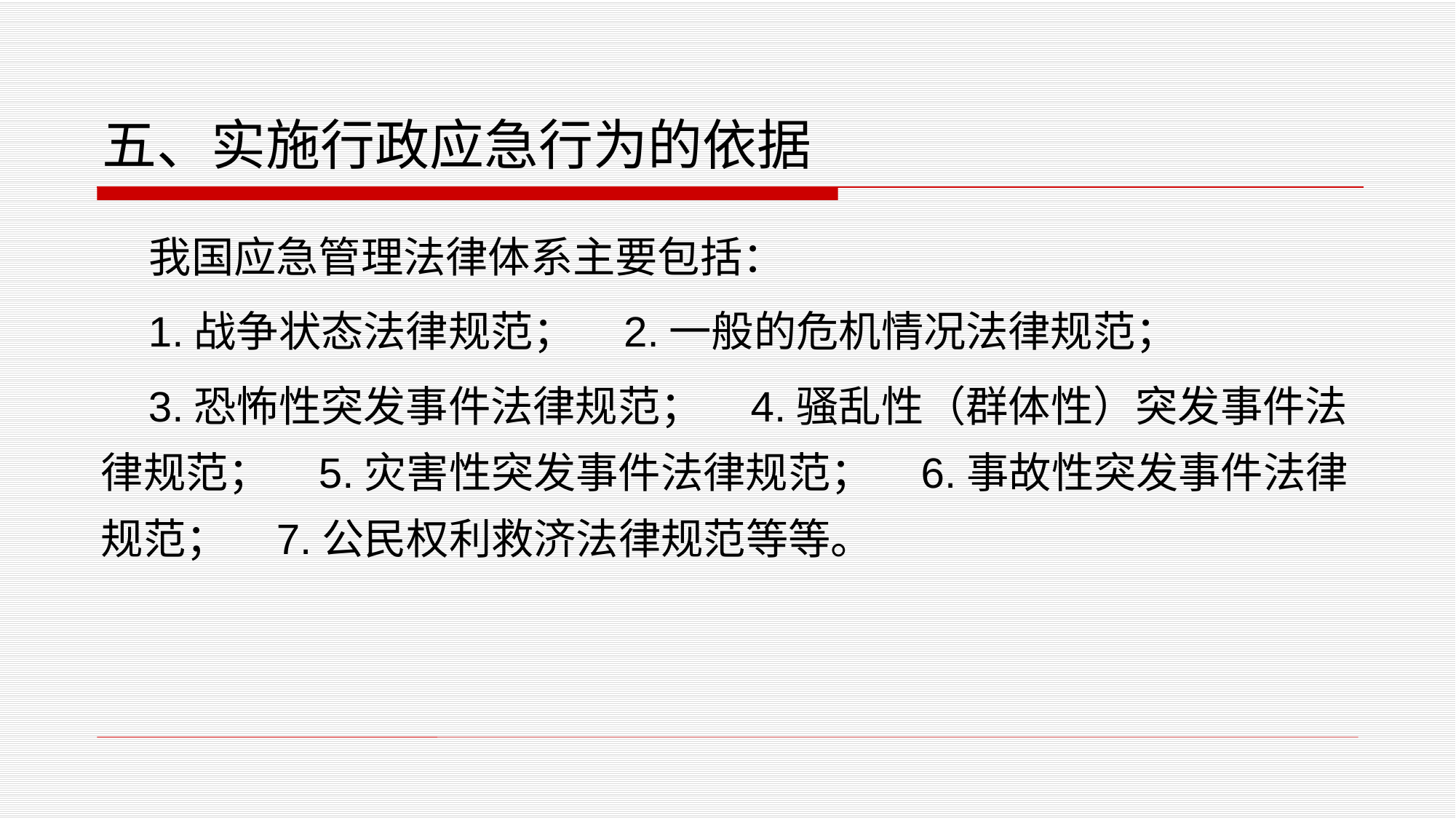

# 五、实施行政应急行为的依据
    我国应急管理法律体系主要包括：
    1.战争状态法律规范；    2.一般的危机情况法律规范；
    3.恐怖性突发事件法律规范；    4.骚乱性（群体性）突发事件法律规范；    5.灾害性突发事件法律规范；    6.事故性突发事件法律规范；    7.公民权利救济法律规范等等。